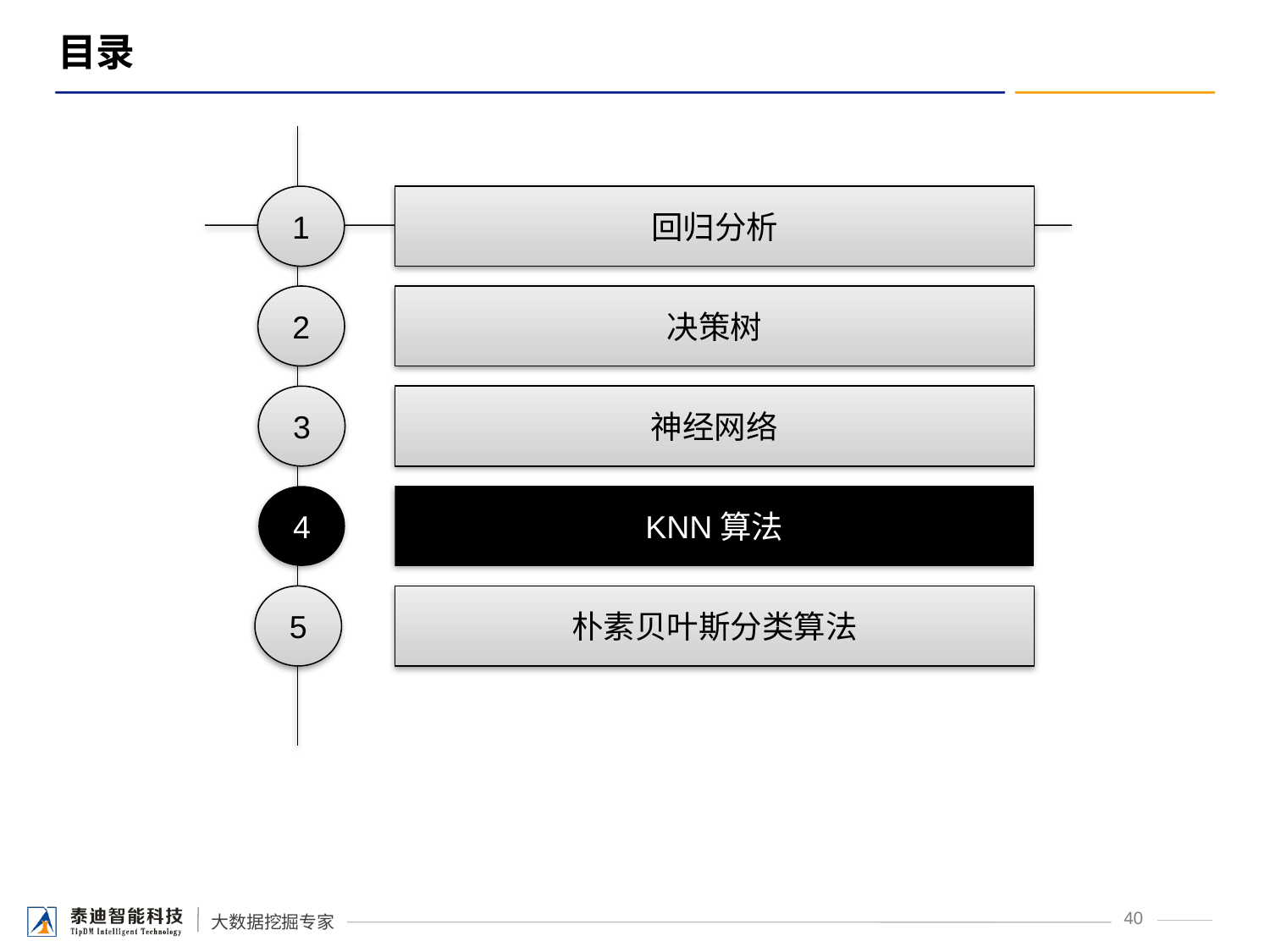

# 目录
1
回归分析

2
决策树
3
神经网络
4
KNN算法
5
朴素贝叶斯分类算法